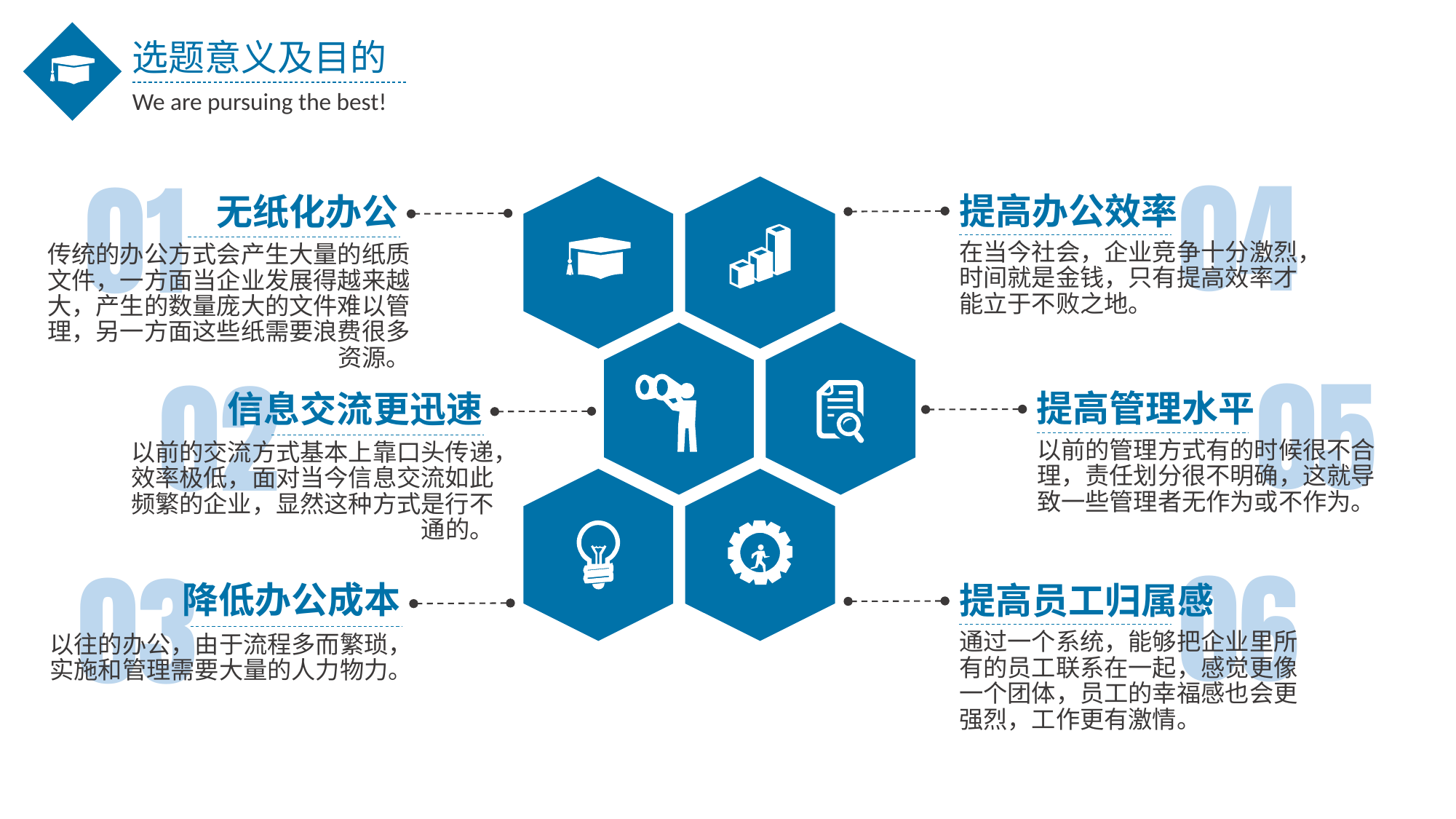

选题意义及目的

We are pursuing the best!
04
提高办公效率
在当今社会，企业竞争十分激烈，时间就是金钱，只有提高效率才能立于不败之地。
01
无纸化办公
传统的办公方式会产生大量的纸质文件，一方面当企业发展得越来越大，产生的数量庞大的文件难以管理，另一方面这些纸需要浪费很多资源。

05
提高管理水平
以前的管理方式有的时候很不合理，责任划分很不明确，这就导致一些管理者无作为或不作为。
02
信息交流更迅速
以前的交流方式基本上靠口头传递，效率极低，面对当今信息交流如此频繁的企业，显然这种方式是行不通的。

06
提高员工归属感
通过一个系统，能够把企业里所有的员工联系在一起，感觉更像一个团体，员工的幸福感也会更强烈，工作更有激情。
03
降低办公成本
以往的办公，由于流程多而繁琐，实施和管理需要大量的人力物力。